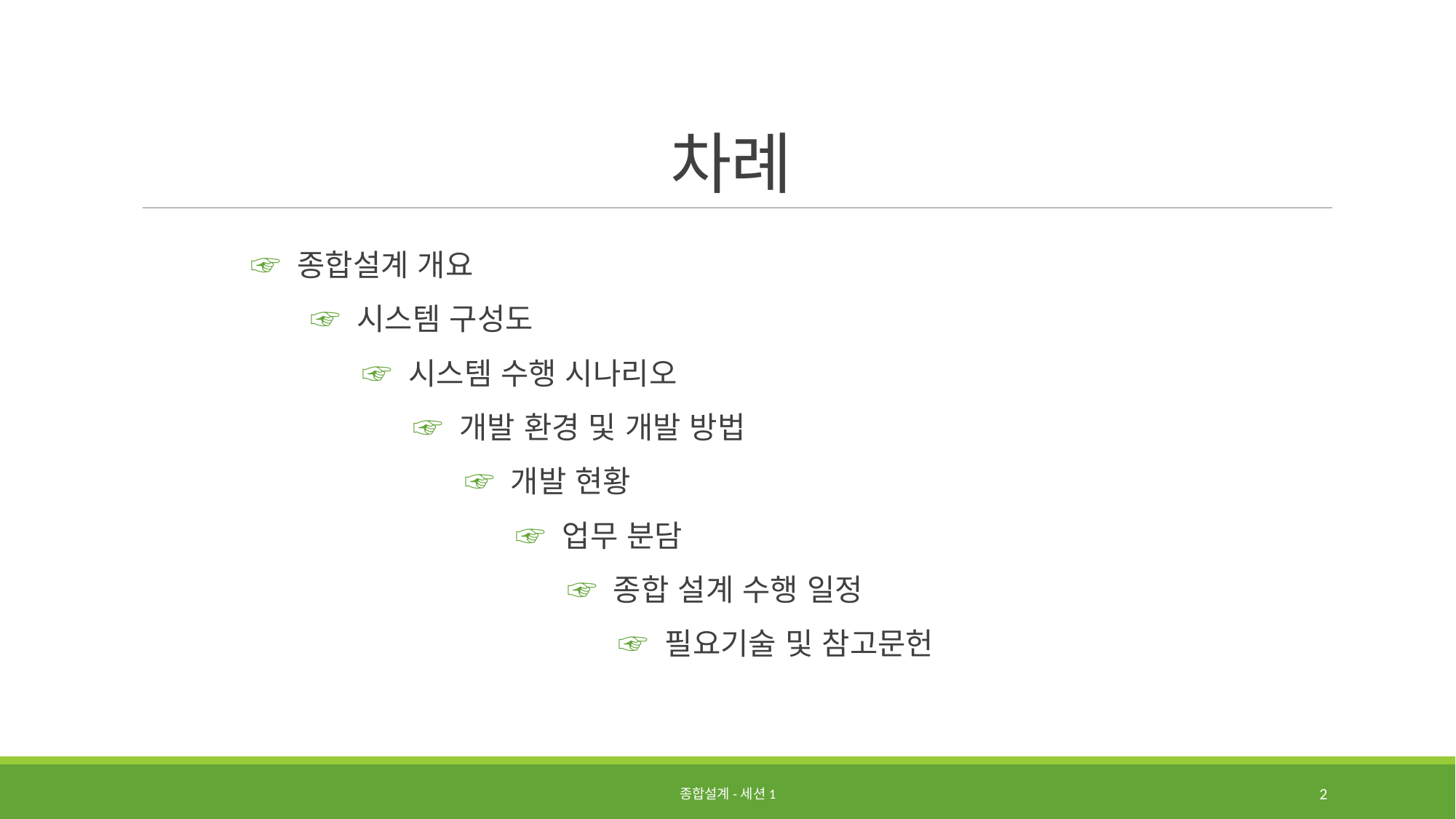

# 차례
  ☞ 종합설계 개요
         ☞ 시스템 구성도
               ☞ 시스템 수행 시나리오
                     ☞ 개발 환경 및 개발 방법
                           ☞ 개발 현황
                                 ☞ 업무 분담
                                       ☞ 종합 설계 수행 일정
                                             ☞ 필요기술 및 참고문헌
종합설계-세션1
2